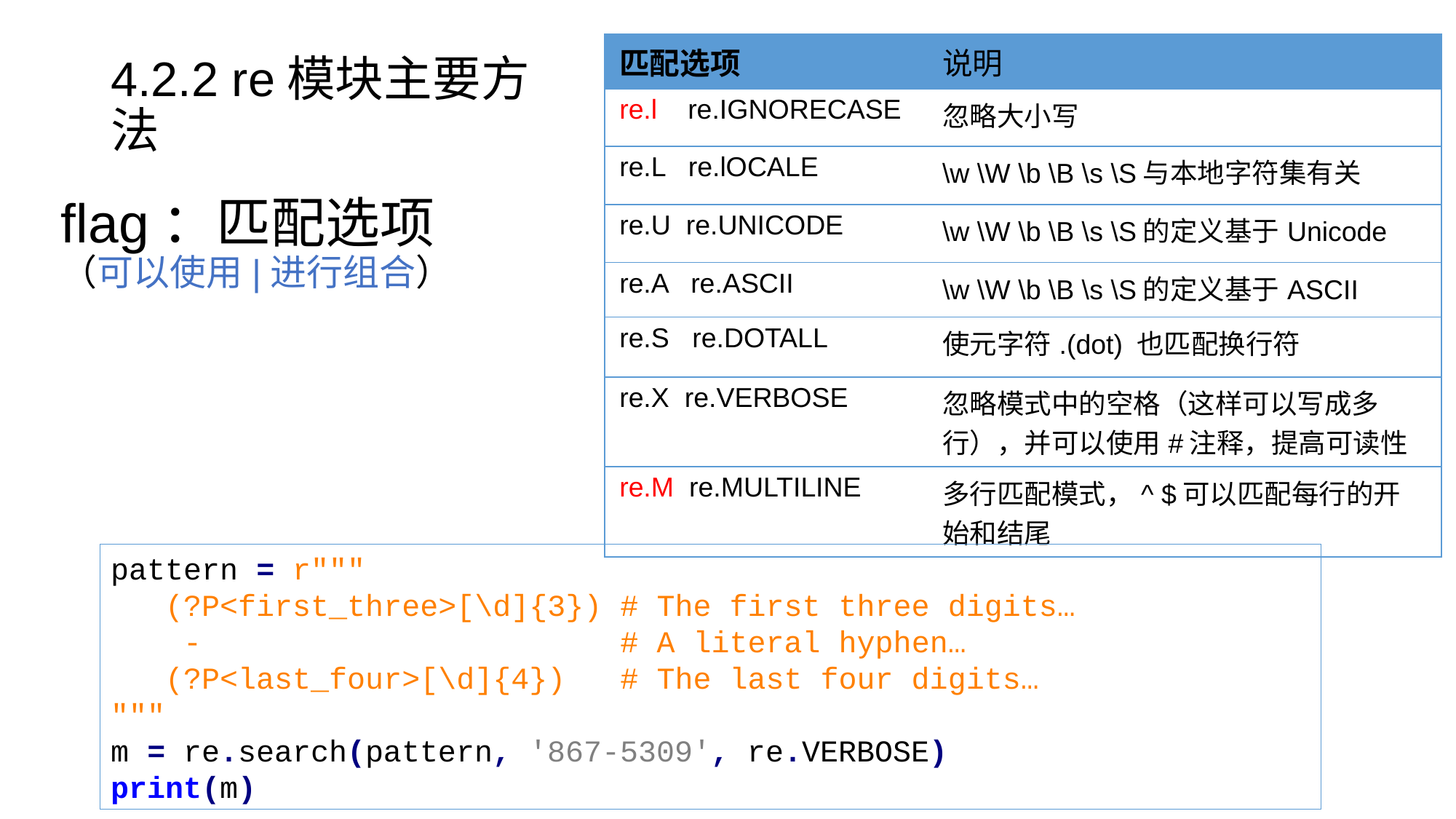

| 匹配选项 | 说明 |
| --- | --- |
| re.l re.IGNORECASE | 忽略大小写 |
| re.L re.lOCALE | \w \W \b \B \s \S与本地字符集有关 |
| re.U re.UNICODE | \w \W \b \B \s \S的定义基于Unicode |
| re.A re.ASCII | \w \W \b \B \s \S的定义基于ASCII |
| re.S re.DOTALL | 使元字符.(dot) 也匹配换行符 |
| re.X re.VERBOSE | 忽略模式中的空格（这样可以写成多行），并可以使用#注释，提高可读性 |
| re.M re.MULTILINE | 多行匹配模式，^ $可以匹配每行的开始和结尾 |
# 4.2.2 re模块主要方法
flag：匹配选项（可以使用|进行组合）

pattern = r"""
   (?P<first_three>[\d]{3}) # The first three digits…
    -                       # A literal hyphen…
   (?P<last_four>[\d]{4})   # The last four digits…
"""
m = re.search(pattern, '867-5309', re.VERBOSE)
print(m)